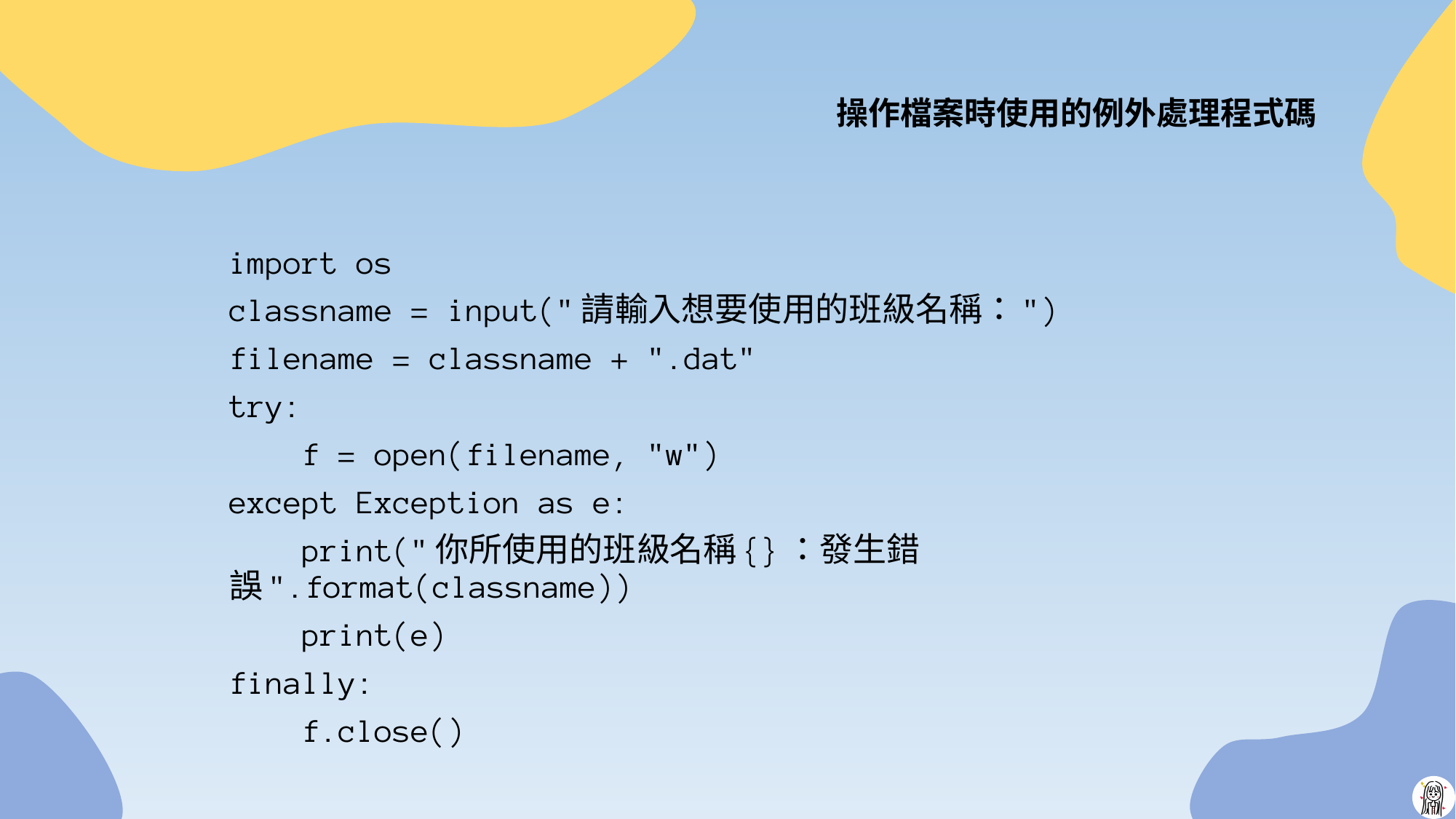

# 操作檔案時使用的例外處理程式碼
import os
classname = input("請輸入想要使用的班級名稱：")
filename = classname + ".dat"
try:
    f = open(filename, "w")
except Exception as e:
    print("你所使用的班級名稱{}：發生錯誤".format(classname))
    print(e)
finally:
    f.close()
26